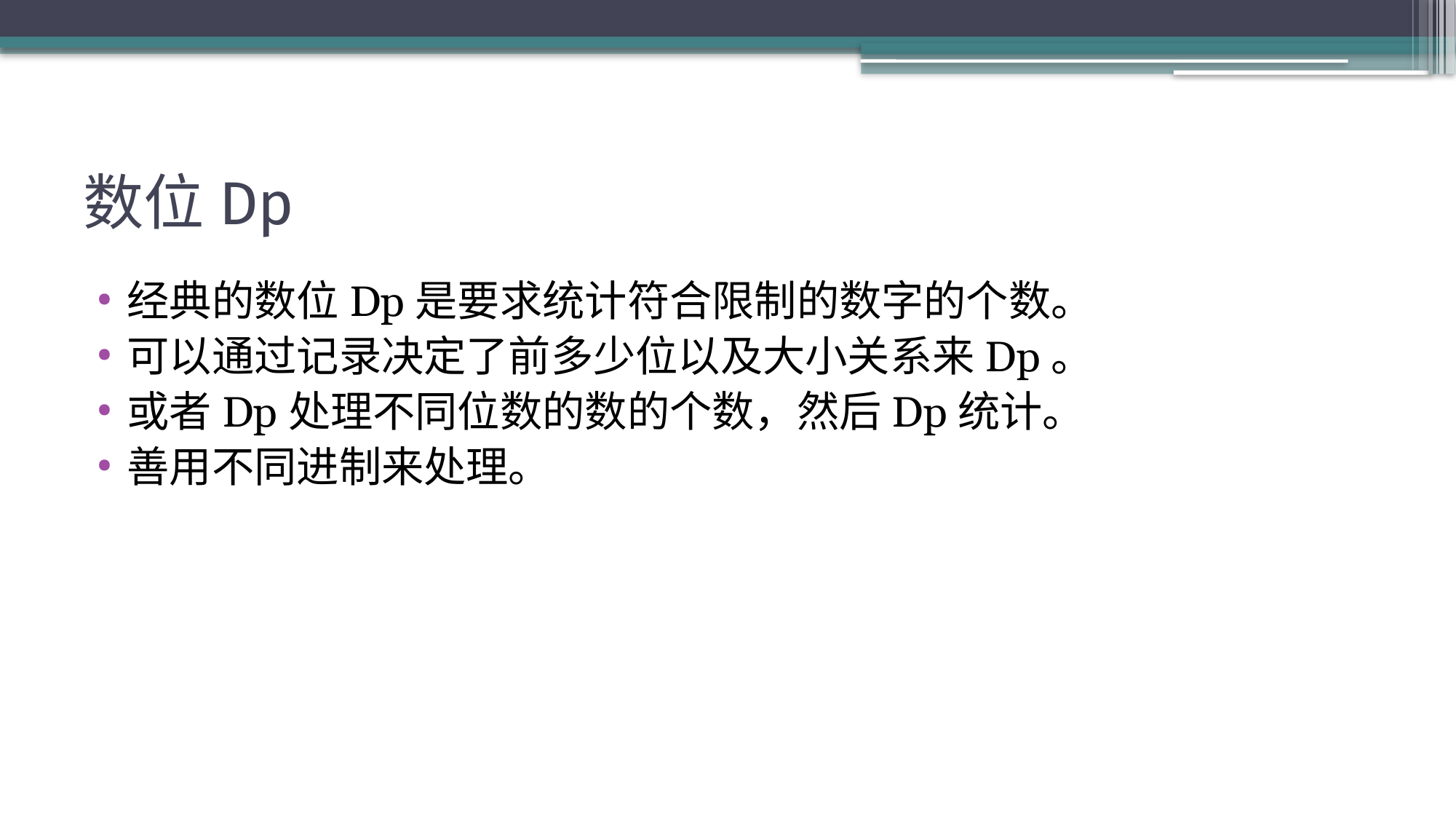

# 数位Dp
经典的数位Dp是要求统计符合限制的数字的个数。
可以通过记录决定了前多少位以及大小关系来Dp。
或者Dp处理不同位数的数的个数，然后Dp统计。
善用不同进制来处理。